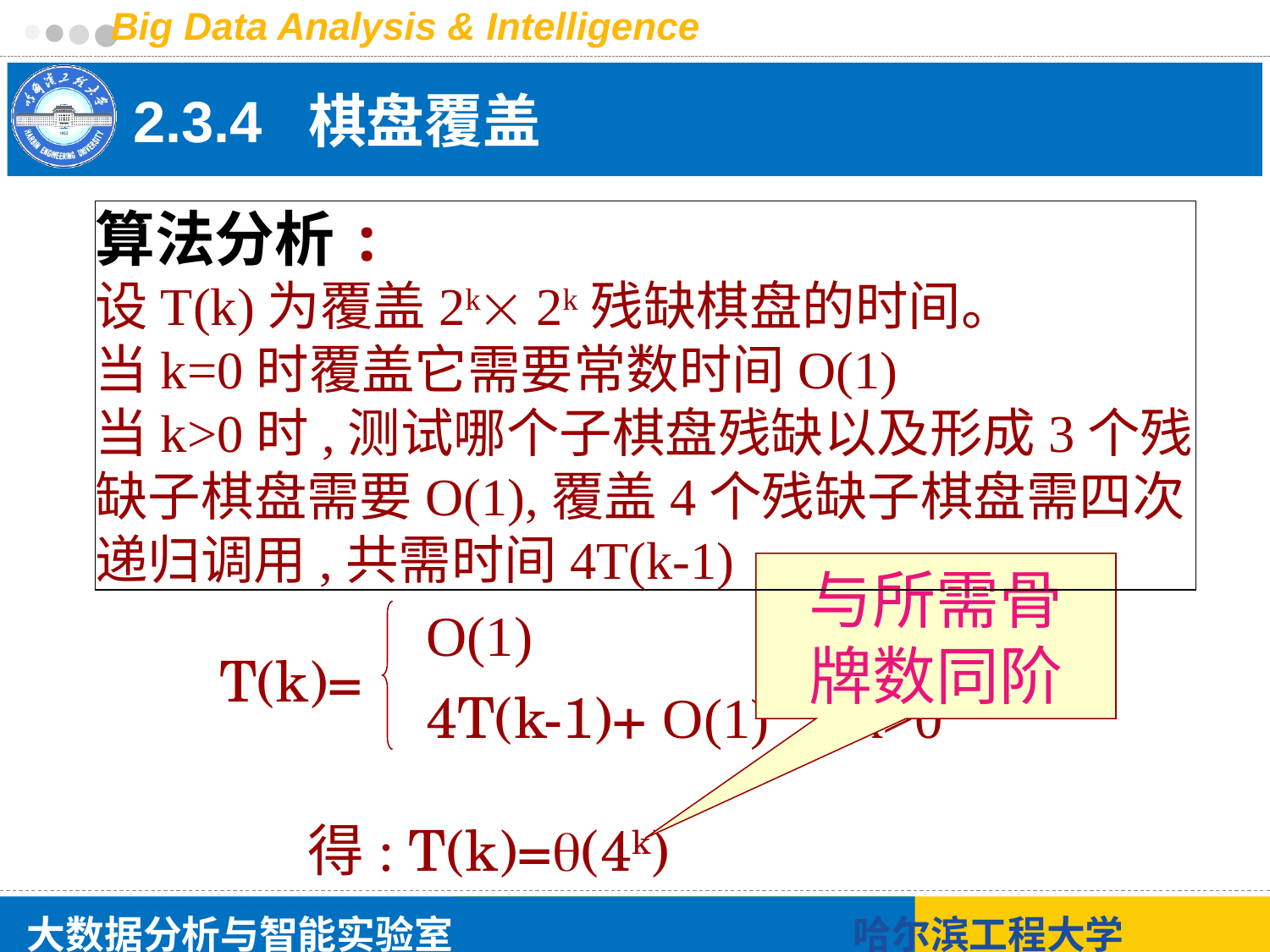

# 2.3.4  棋盘覆盖
算法分析:
设T(k)为覆盖2k× 2k残缺棋盘的时间。
当k=0时覆盖它需要常数时间O(1)
当k>0时,测试哪个子棋盘残缺以及形成3个残缺子棋盘需要O(1),覆盖4个残缺子棋盘需四次递归调用,共需时间4T(k-1)
与所需骨
牌数同阶

O(1)                      k=0
4T(k-1)+ O(1)      k>0
 T(k)=
 得: T(k)=θ(4k)